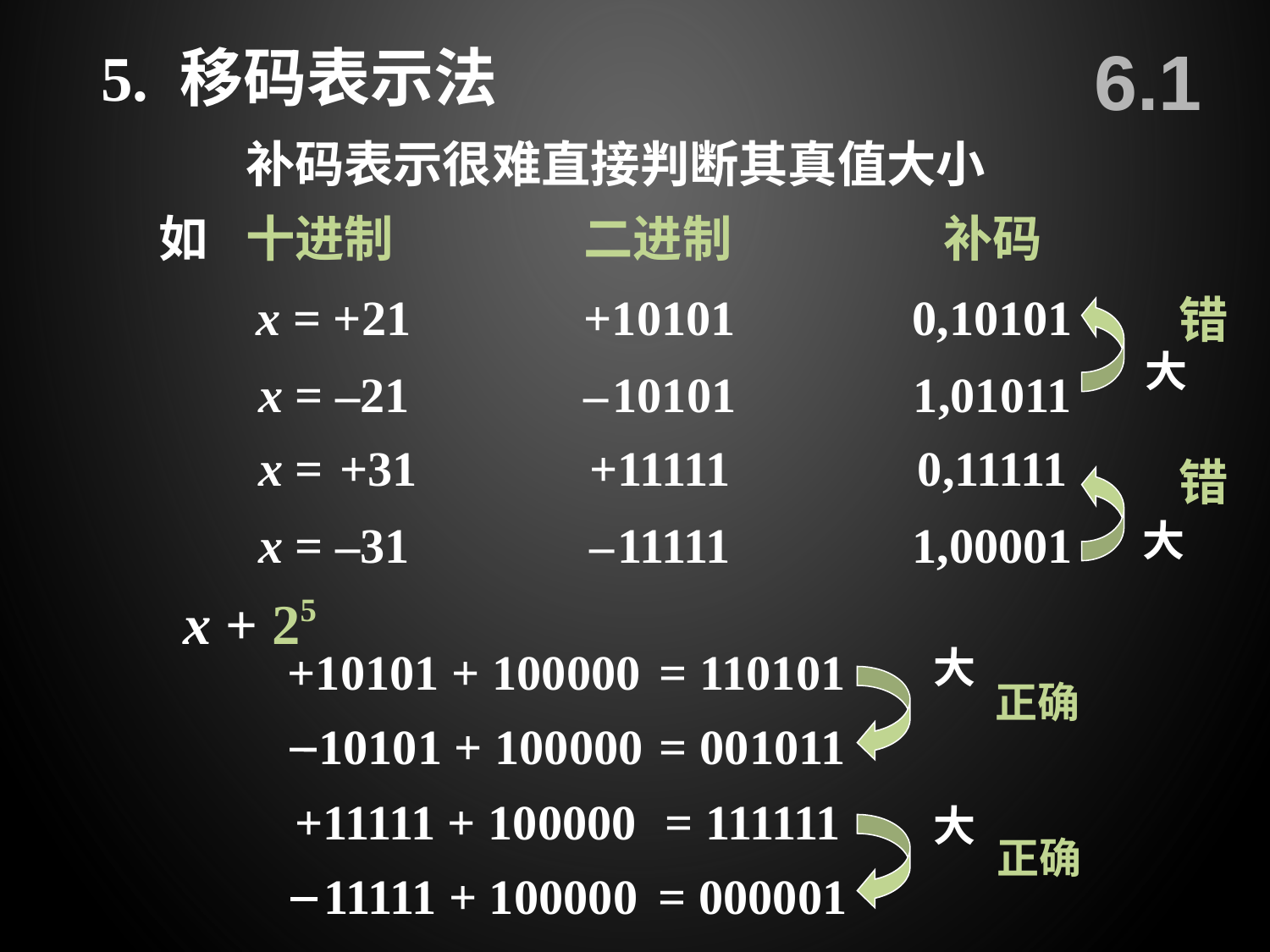

6.1
5. 移码表示法
补码表示很难直接判断其真值大小
如
十进制
二进制
补码
x = +21
x = –21
x =  +31
x = –31
+10101
0,10101
错

大
– 10101
1,01011
+11111
0,11111
错

大
– 11111
1,00001
x + 25
+10101 + 100000
= 110101
大

正确
10101 + 100000

= 001011
+11111 + 100000
= 111111
大

正确
11111 + 100000

= 000001